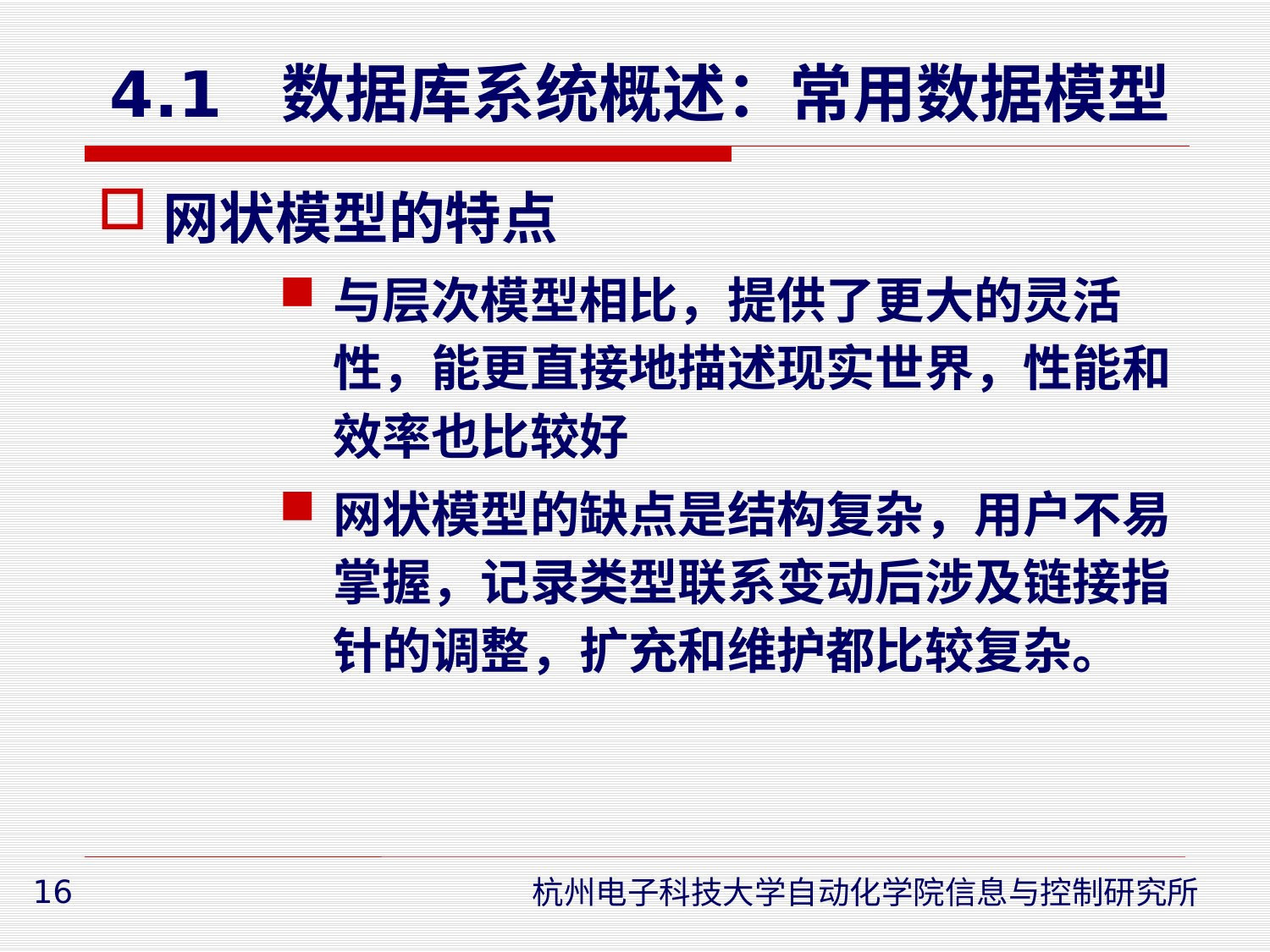

# 4.1  数据库系统概述：常用数据模型
网状模型的特点
与层次模型相比，提供了更大的灵活性，能更直接地描述现实世界，性能和效率也比较好
网状模型的缺点是结构复杂，用户不易掌握，记录类型联系变动后涉及链接指针的调整，扩充和维护都比较复杂。